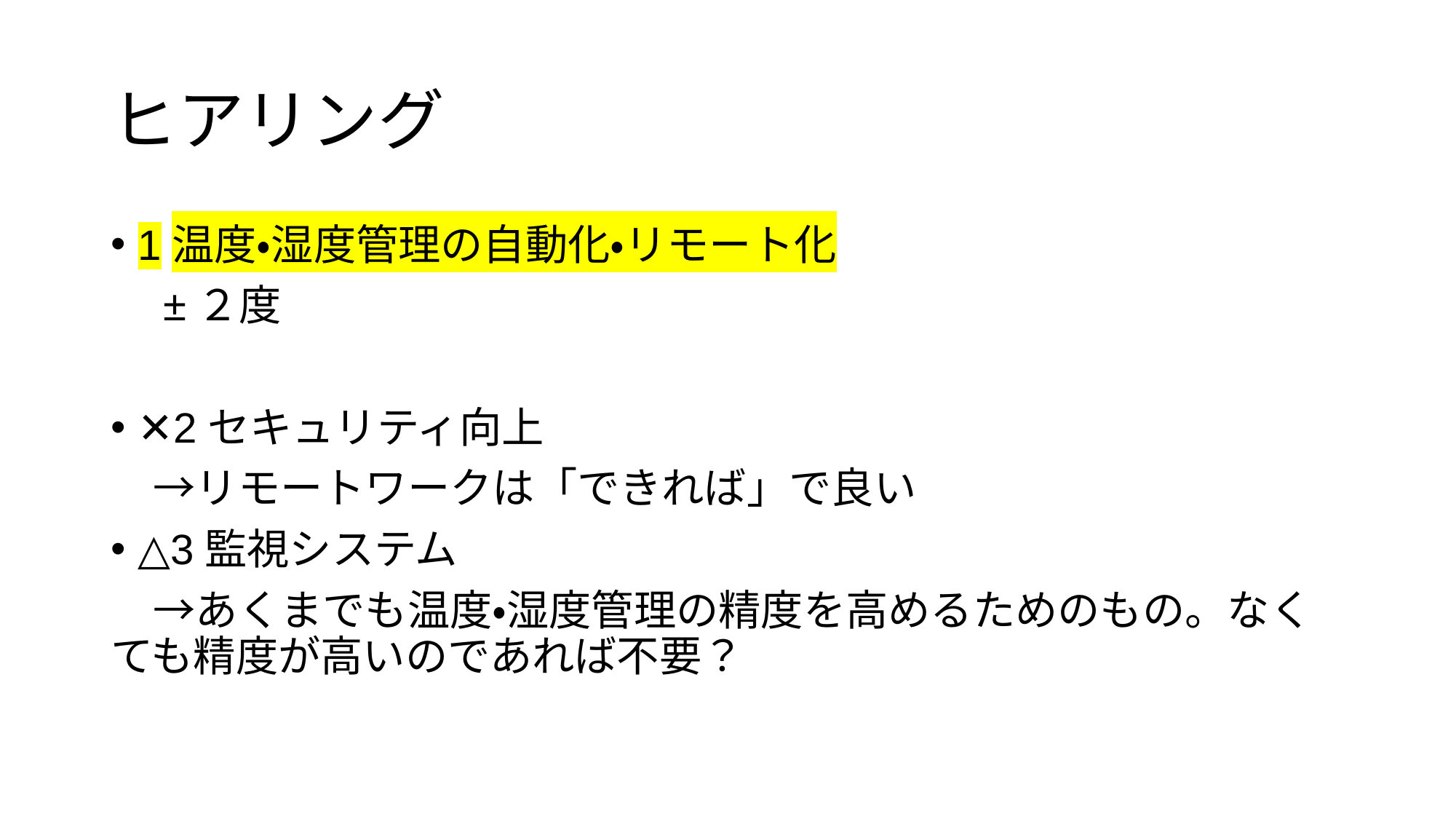

# ヒアリング
1温度・湿度管理の自動化・リモート化
　±２度

✕2セキュリティ向上
　→リモートワークは「できれば」で良い
△3監視システム
　→あくまでも温度・湿度管理の精度を高めるためのもの。なくても精度が高いのであれば不要？